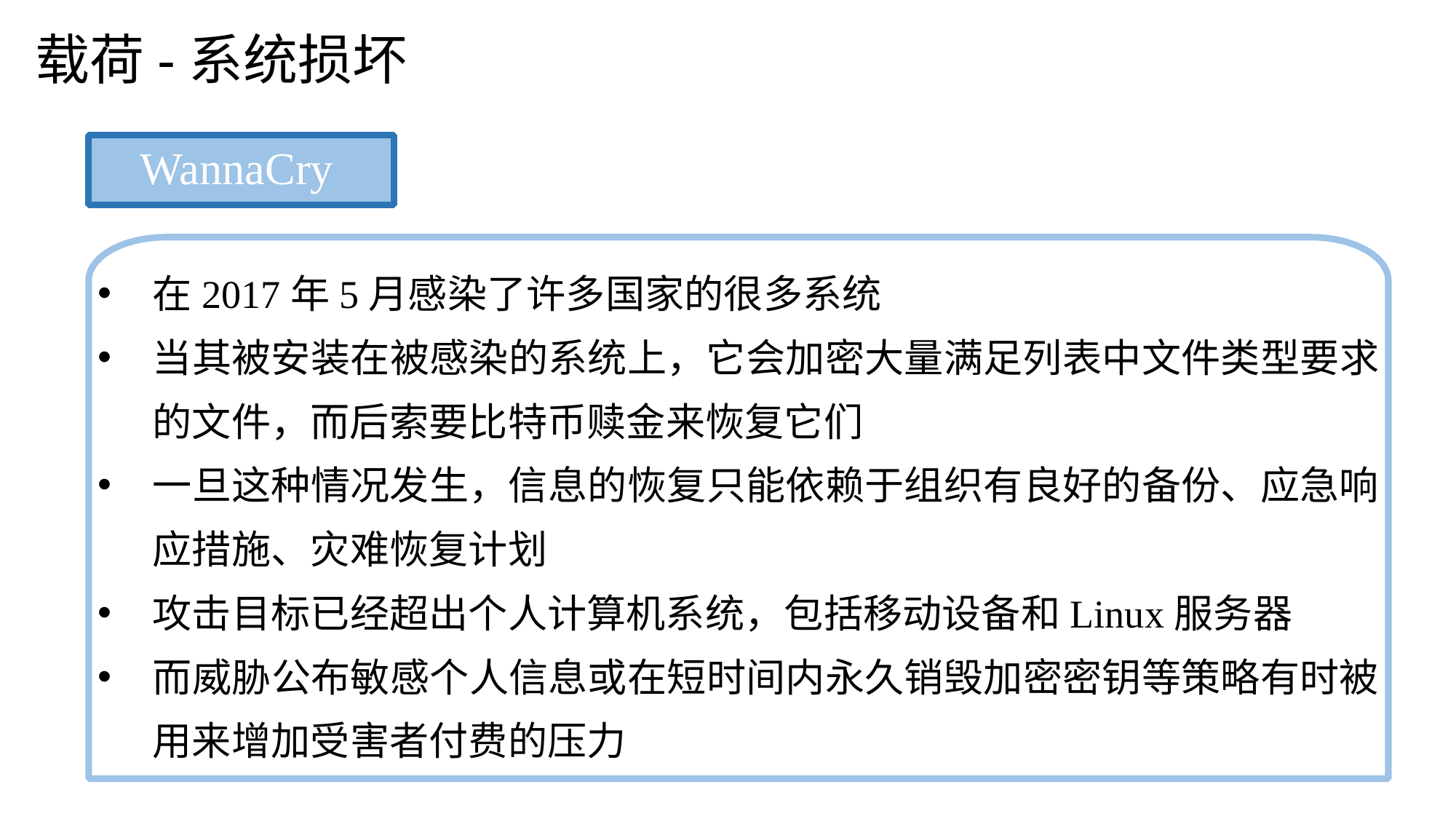

载荷-系统损坏

WannaCry
在2017年5月感染了许多国家的很多系统
当其被安装在被感染的系统上，它会加密大量满足列表中文件类型要求的文件，而后索要比特币赎金来恢复它们
一旦这种情况发生，信息的恢复只能依赖于组织有良好的备份、应急响应措施、灾难恢复计划
攻击目标已经超出个人计算机系统，包括移动设备和Linux服务器
而威胁公布敏感个人信息或在短时间内永久销毁加密密钥等策略有时被用来增加受害者付费的压力